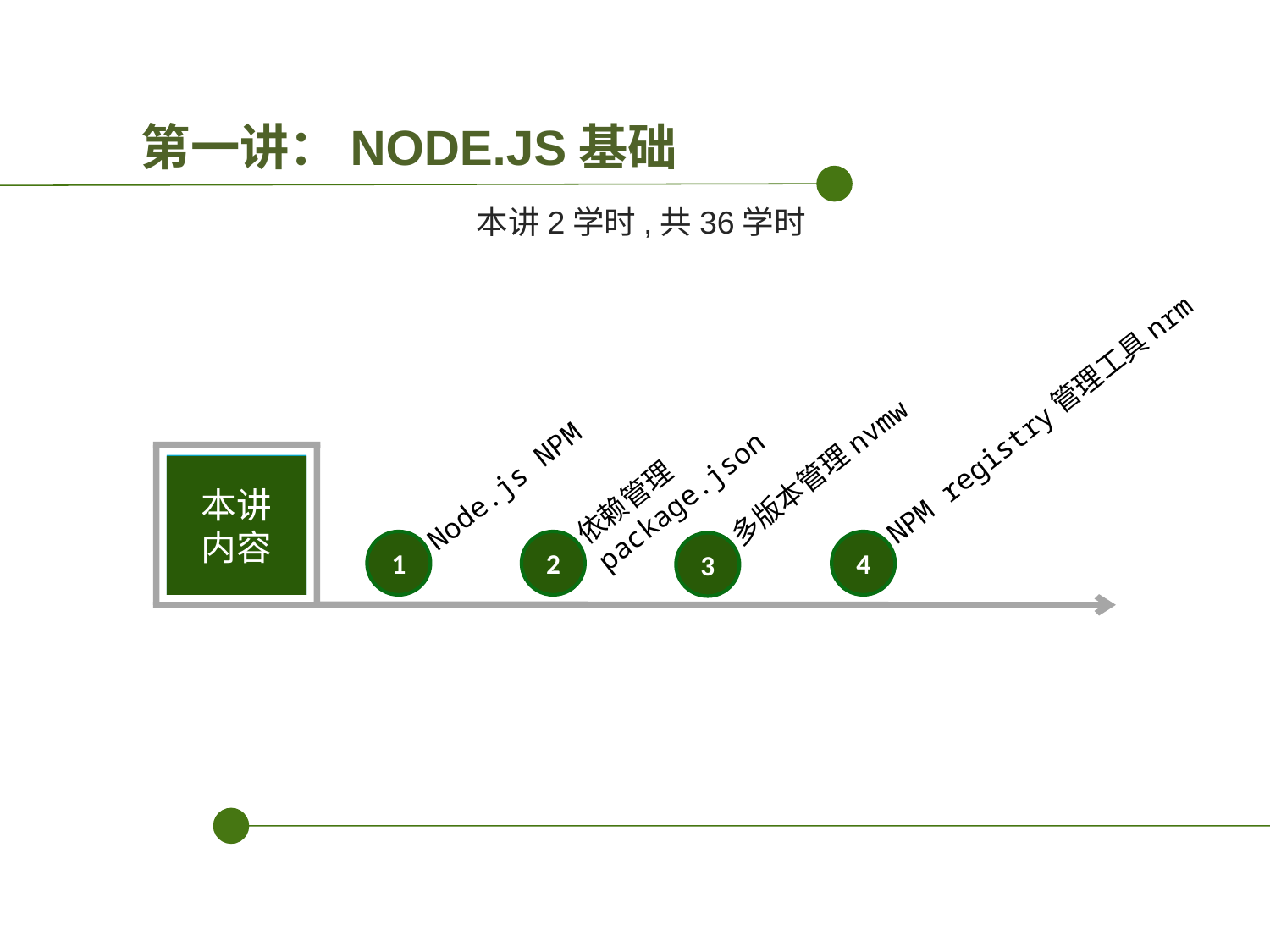

第一讲：NODE.JS基础

本讲2学时,共36学时

Node.js NPM
1
NPM registry管理工具nrm
4
多版本管理nvmw
3
依赖管理package.json
2

培训机构
本讲
内容